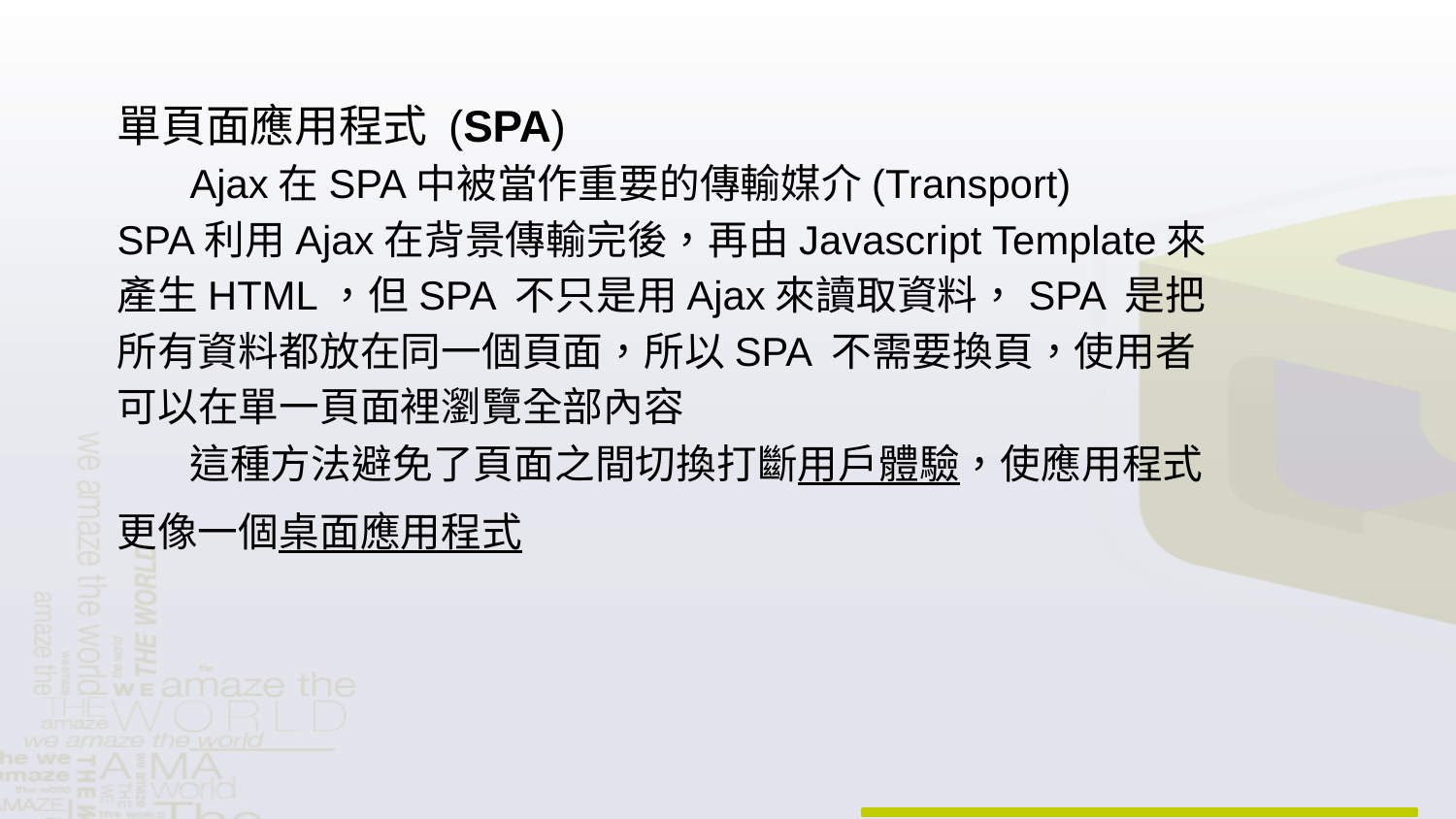

單頁面應用程式 (SPA)
Ajax在SPA中被當作重要的傳輸媒介(Transport)
SPA利用Ajax在背景傳輸完後，再由Javascript Template來產生HTML，但SPA 不只是用Ajax來讀取資料，SPA 是把所有資料都放在同一個頁面，所以SPA 不需要換頁，使用者可以在單一頁面裡瀏覽全部內容
這種方法避免了頁面之間切換打斷用戶體驗，使應用程式更像一個桌面應用程式